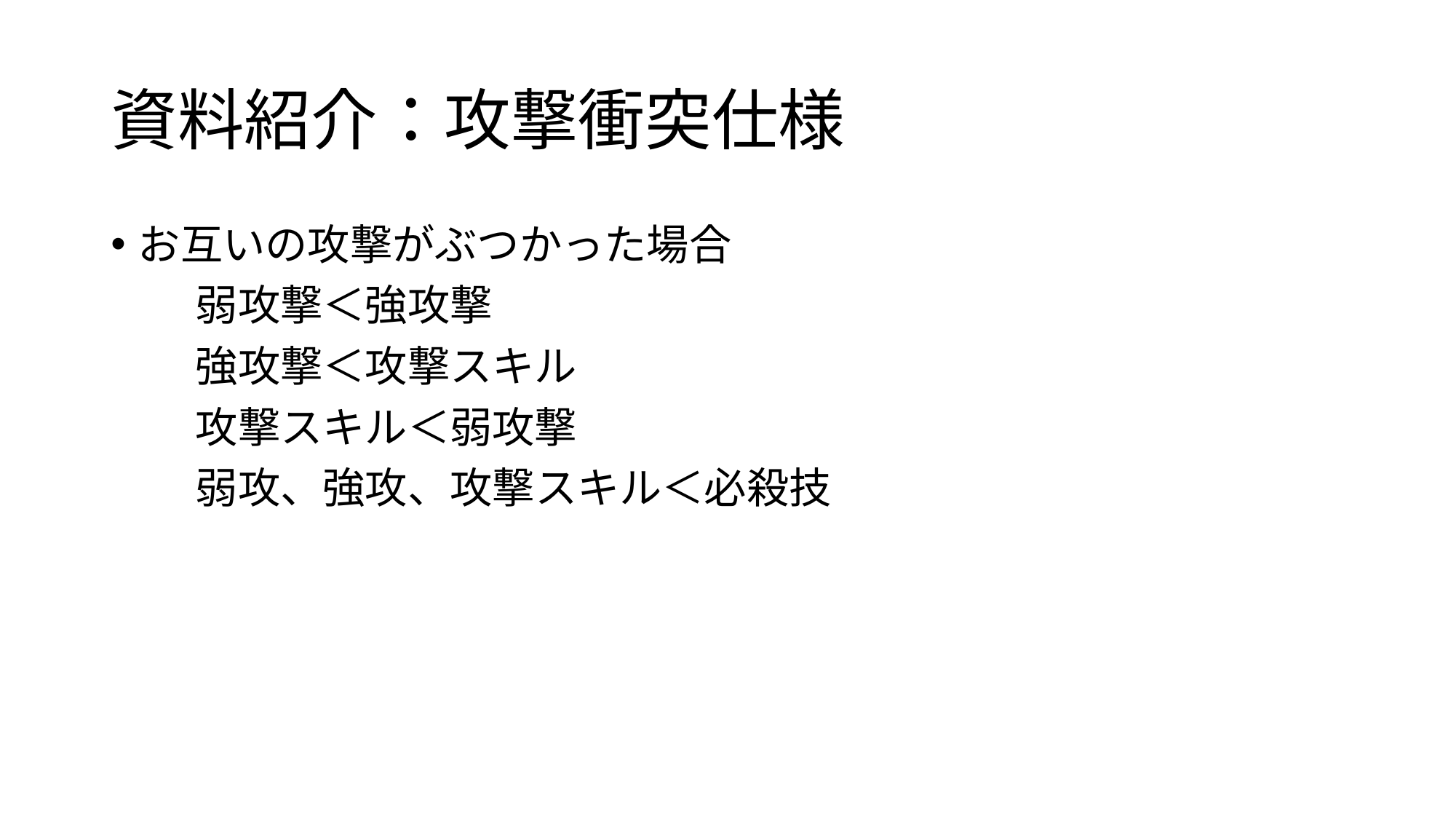

# 資料紹介：攻撃衝突仕様
お互いの攻撃がぶつかった場合
　　弱攻撃＜強攻撃
　　強攻撃＜攻撃スキル
　　攻撃スキル＜弱攻撃
　　弱攻、強攻、攻撃スキル＜必殺技